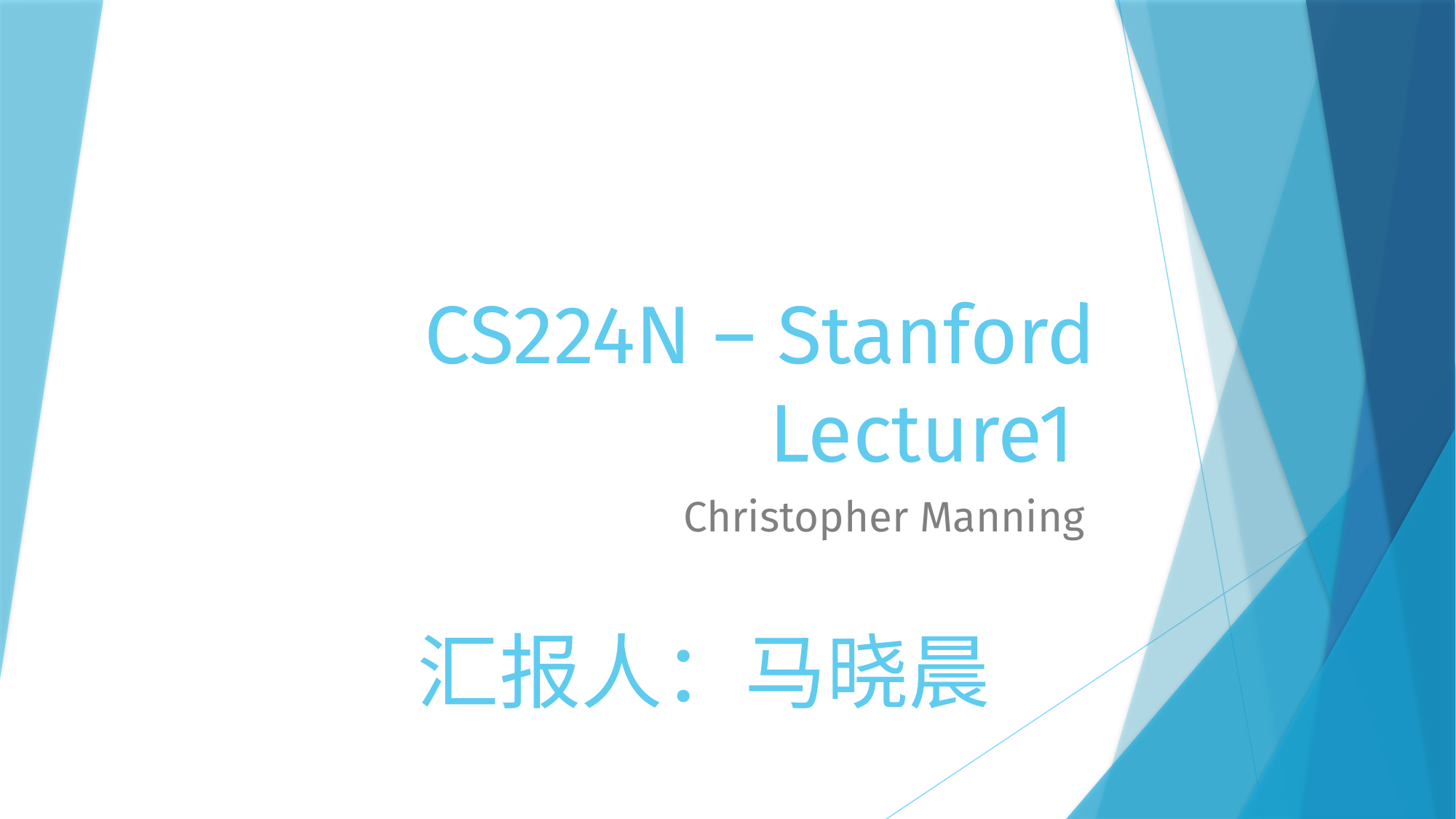

# CS224N – Stanford Lecture1
Christopher Manning
汇报人：马晓晨